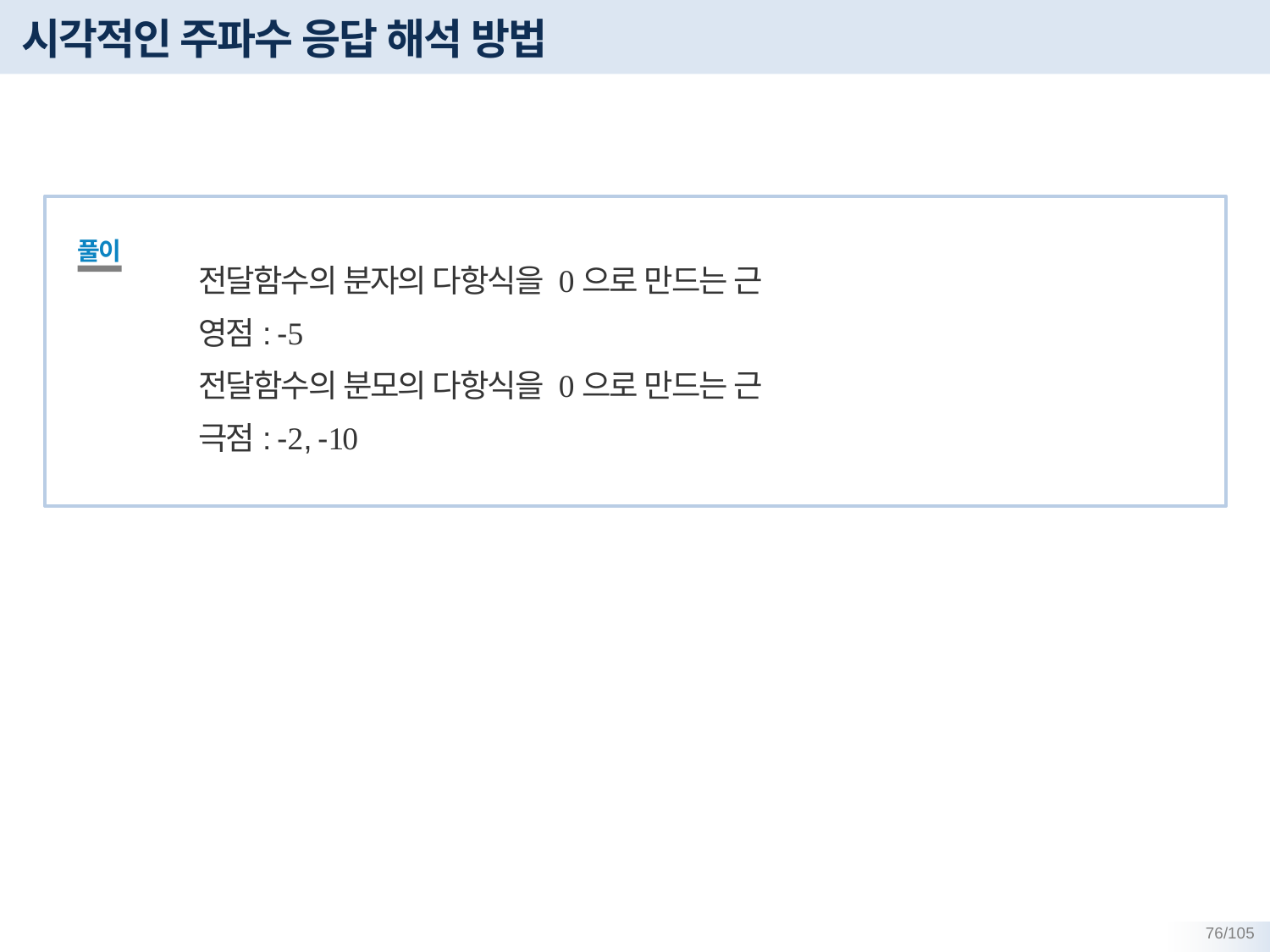

# 시각적인 주파수 응답 해석 방법

풀이

전달함수의 분자의 다항식을 0으로 만드는 근
영점: -5
전달함수의 분모의 다항식을 0으로 만드는 근
극점: -2, -10